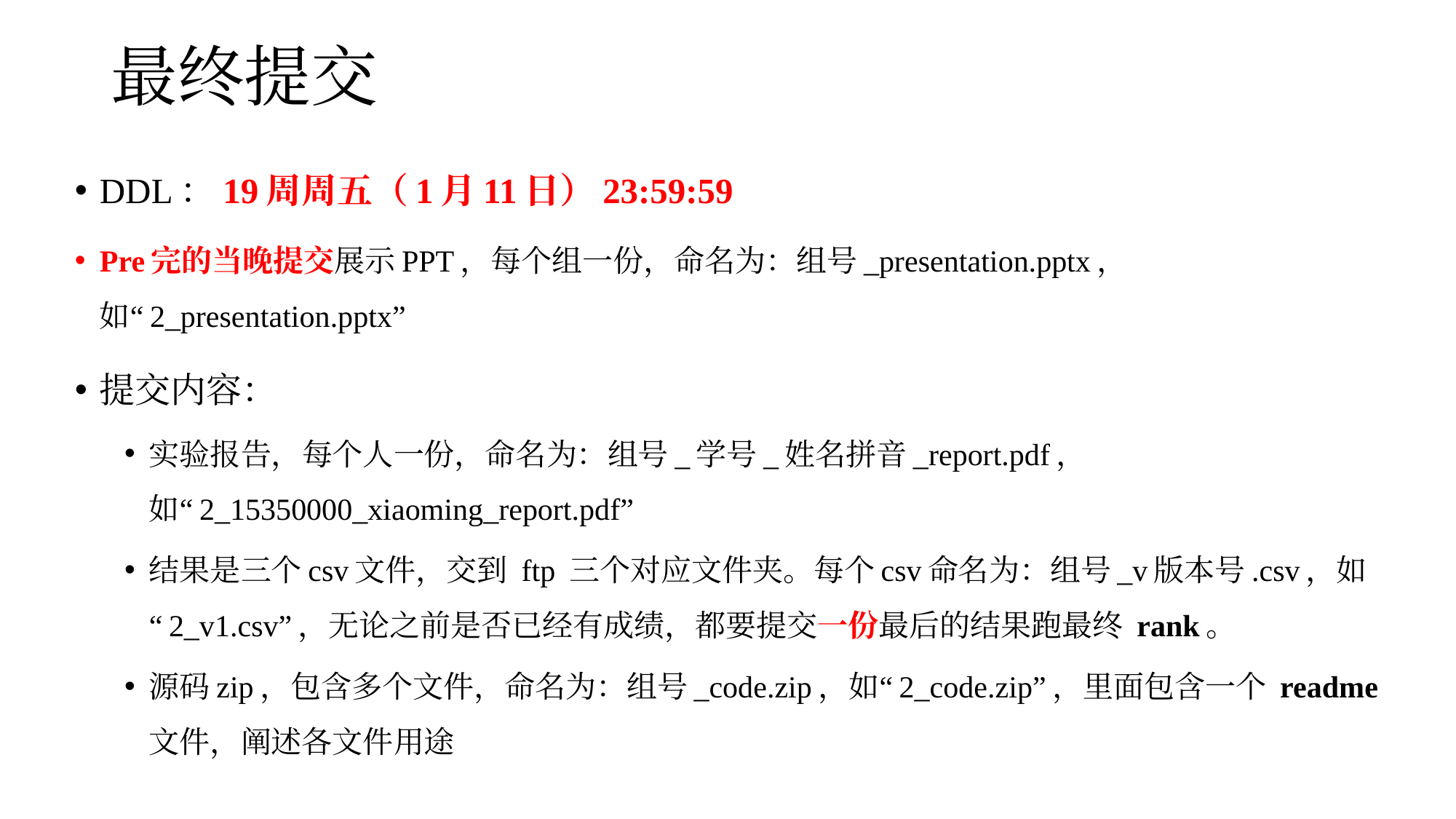

# 最终提交
DDL：19周周五（1月11日）23:59:59
Pre完的当晚提交展示PPT，每个组一份，命名为：组号_presentation.pptx，如“2_presentation.pptx”
提交内容：
实验报告，每个人一份，命名为：组号_学号_姓名拼音_report.pdf，如“2_15350000_xiaoming_report.pdf”
结果是三个csv文件，交到 ftp 三个对应文件夹。每个csv命名为：组号_v版本号.csv，如“2_v1.csv”，无论之前是否已经有成绩，都要提交一份最后的结果跑最终 rank。
源码zip，包含多个文件，命名为：组号_code.zip，如“2_code.zip”，里面包含一个 readme 文件，阐述各文件用途